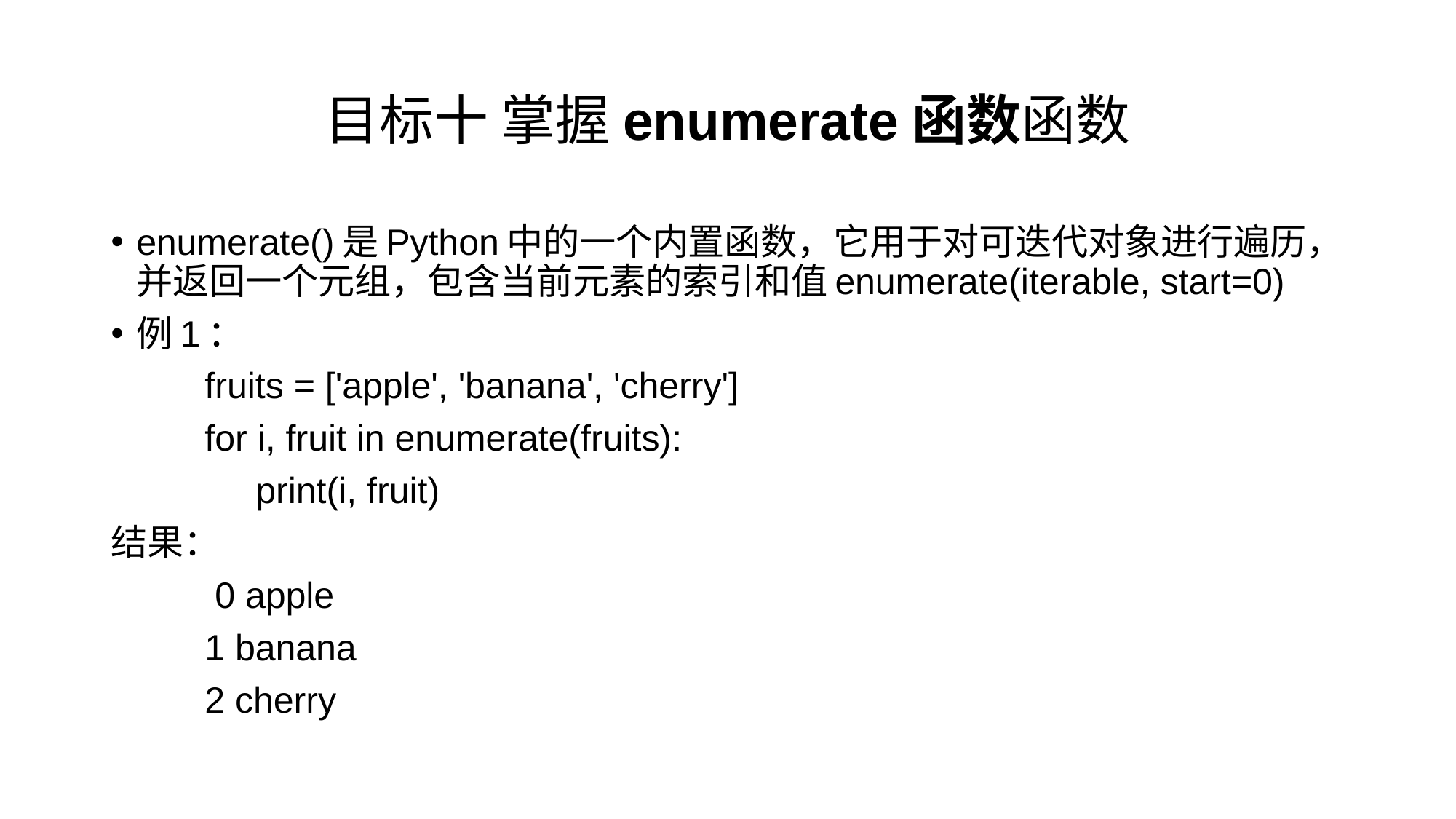

# 目标十 掌握enumerate函数函数
enumerate()是Python中的一个内置函数，它用于对可迭代对象进行遍历，并返回一个元组，包含当前元素的索引和值enumerate(iterable, start=0)
例1：
        	fruits = ['apple', 'banana', 'cherry']
	for i, fruit in enumerate(fruits):
		     print(i, fruit)
结果：
	 0 apple
	1 banana
	2 cherry